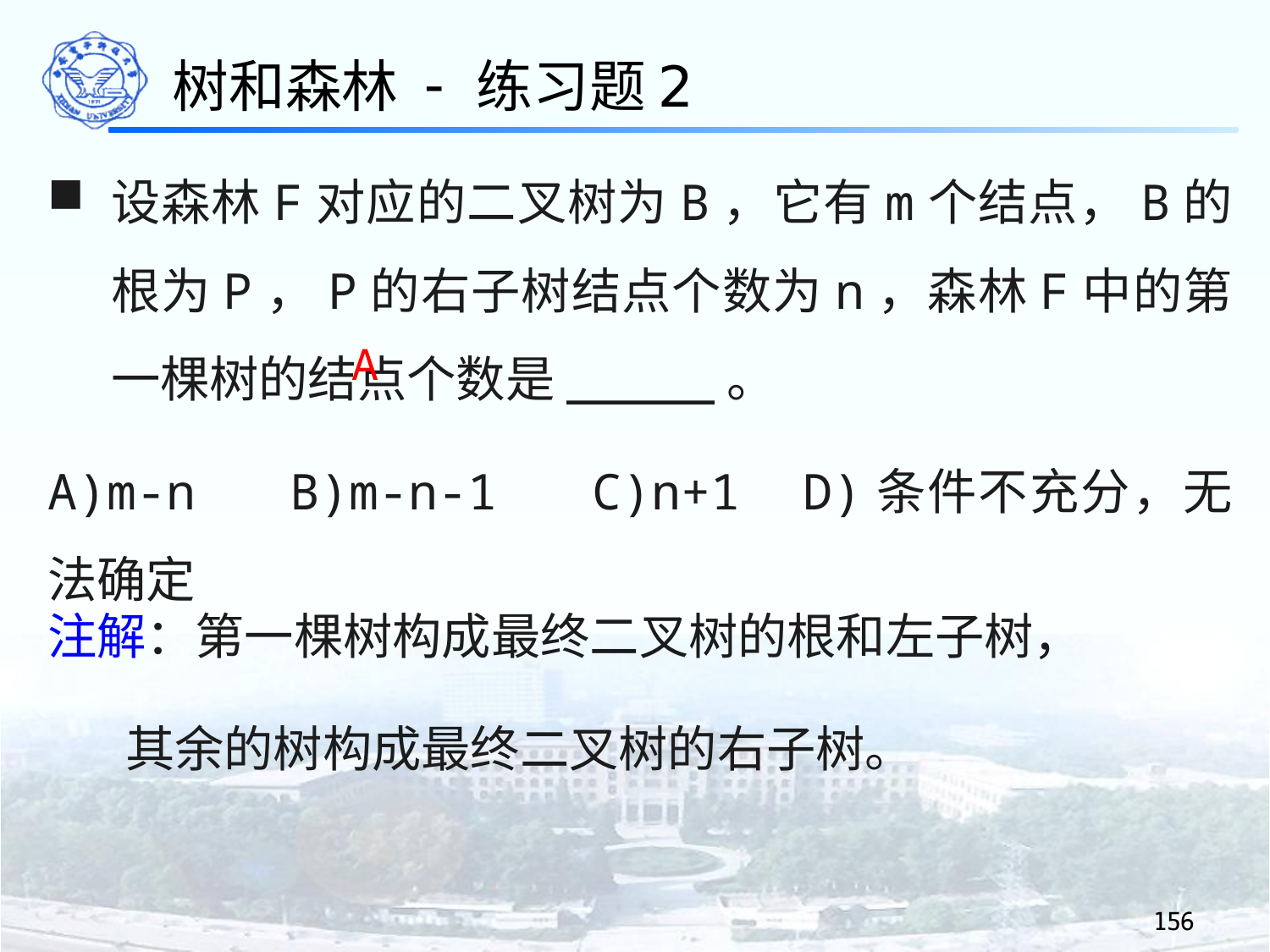

树和森林 - 练习题2
设森林F对应的二叉树为B，它有m个结点，B的根为P，P的右子树结点个数为n，森林F中的第一棵树的结点个数是_____。
A)m-n   B)m-n-1   C)n+1  D)条件不充分，无法确定
A
注解：第一棵树构成最终二叉树的根和左子树，
      其余的树构成最终二叉树的右子树。
156